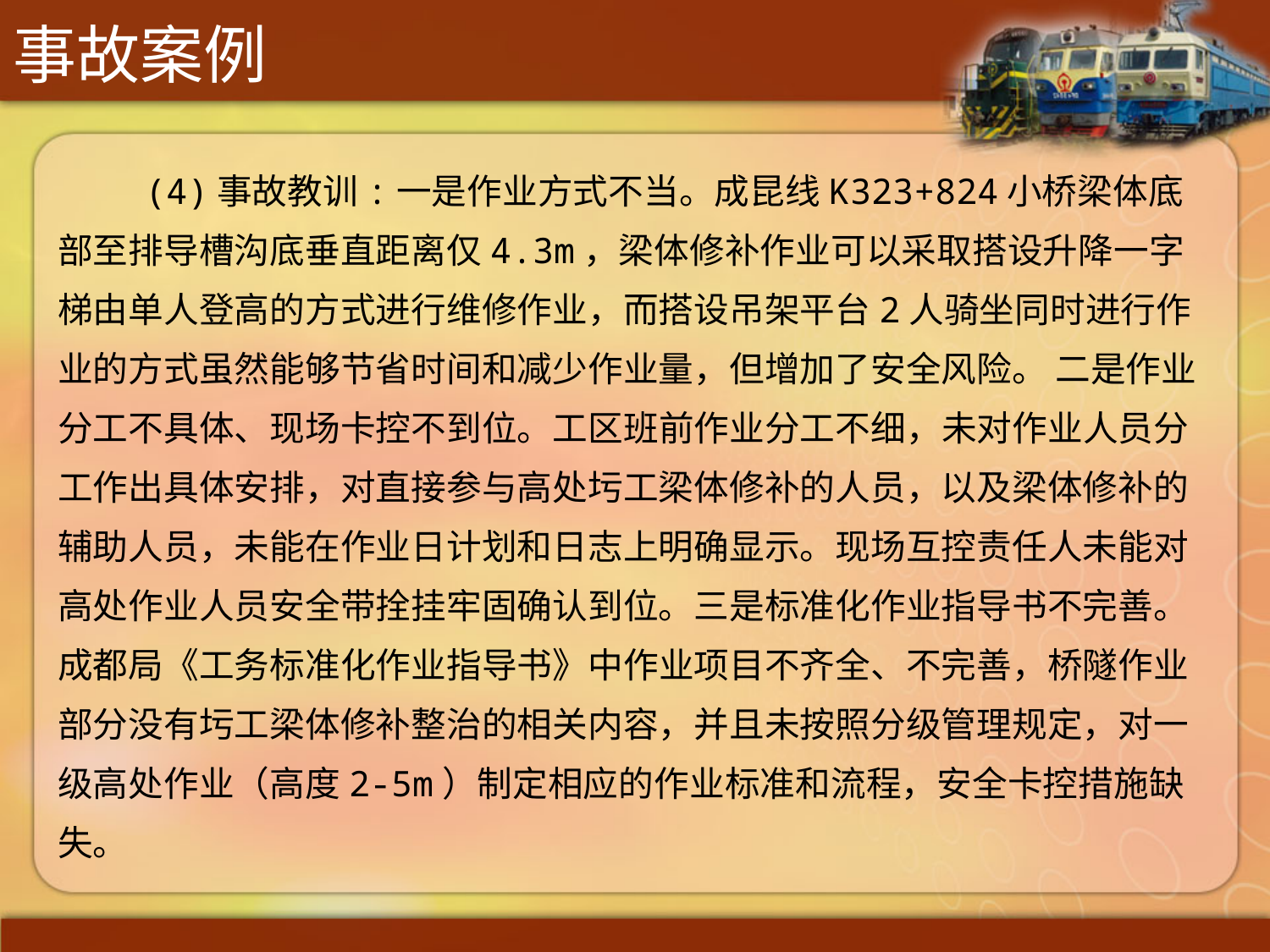

# 事故案例
(4)事故教训:一是作业方式不当。成昆线K323+824小桥梁体底部至排导槽沟底垂直距离仅4.3m，梁体修补作业可以采取搭设升降一字梯由单人登高的方式进行维修作业，而搭设吊架平台2人骑坐同时进行作业的方式虽然能够节省时间和减少作业量，但增加了安全风险。 二是作业分工不具体、现场卡控不到位。工区班前作业分工不细，未对作业人员分工作出具体安排，对直接参与高处圬工梁体修补的人员，以及梁体修补的辅助人员，未能在作业日计划和日志上明确显示。现场互控责任人未能对高处作业人员安全带拴挂牢固确认到位。三是标准化作业指导书不完善。成都局《工务标准化作业指导书》中作业项目不齐全、不完善，桥隧作业部分没有圬工梁体修补整治的相关内容，并且未按照分级管理规定，对一级高处作业（高度2-5m）制定相应的作业标准和流程，安全卡控措施缺失。